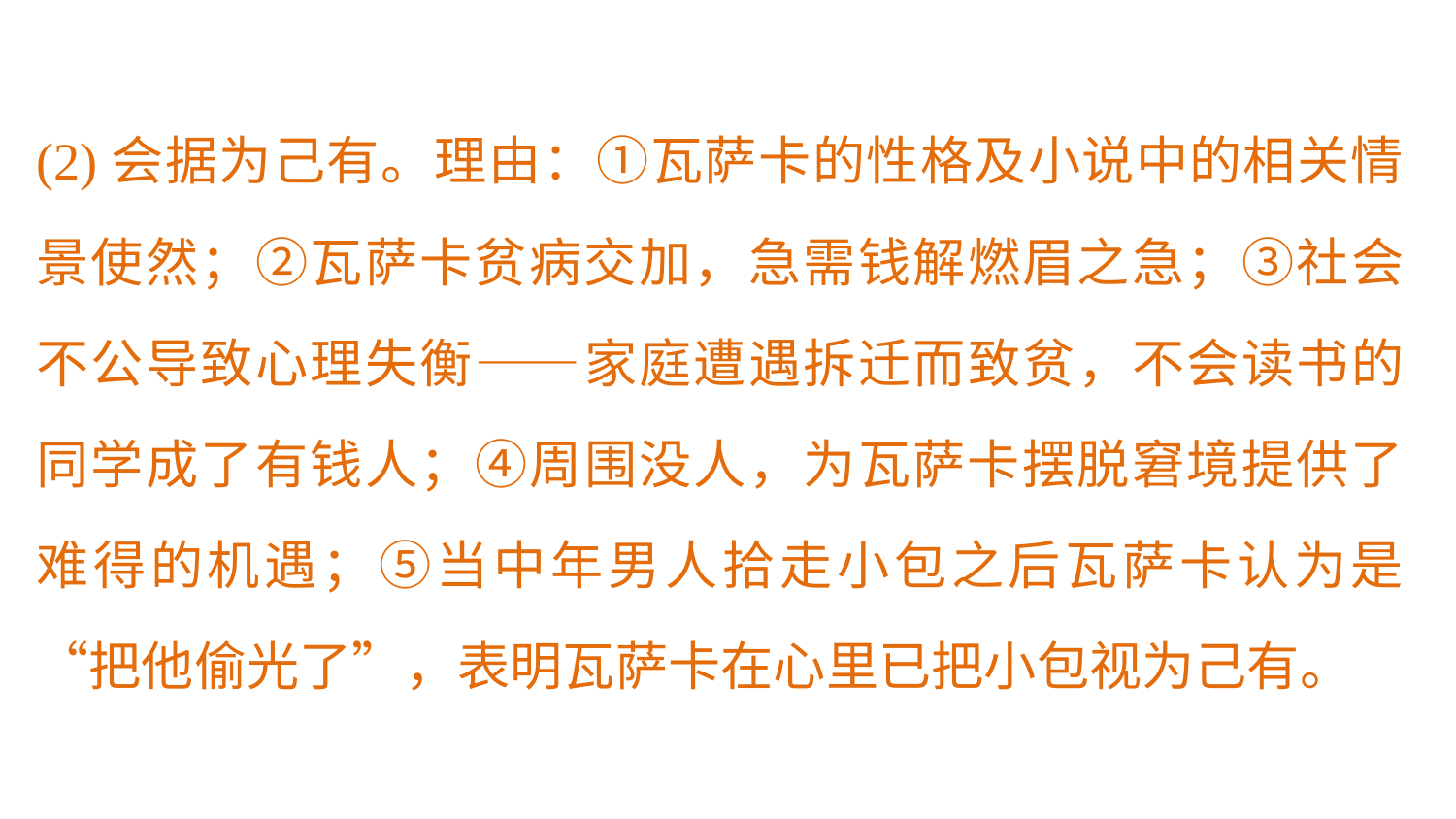

(2)会据为己有。理由：①瓦萨卡的性格及小说中的相关情景使然；②瓦萨卡贫病交加，急需钱解燃眉之急；③社会不公导致心理失衡——家庭遭遇拆迁而致贫，不会读书的同学成了有钱人；④周围没人，为瓦萨卡摆脱窘境提供了难得的机遇；⑤当中年男人拾走小包之后瓦萨卡认为是“把他偷光了”，表明瓦萨卡在心里已把小包视为己有。